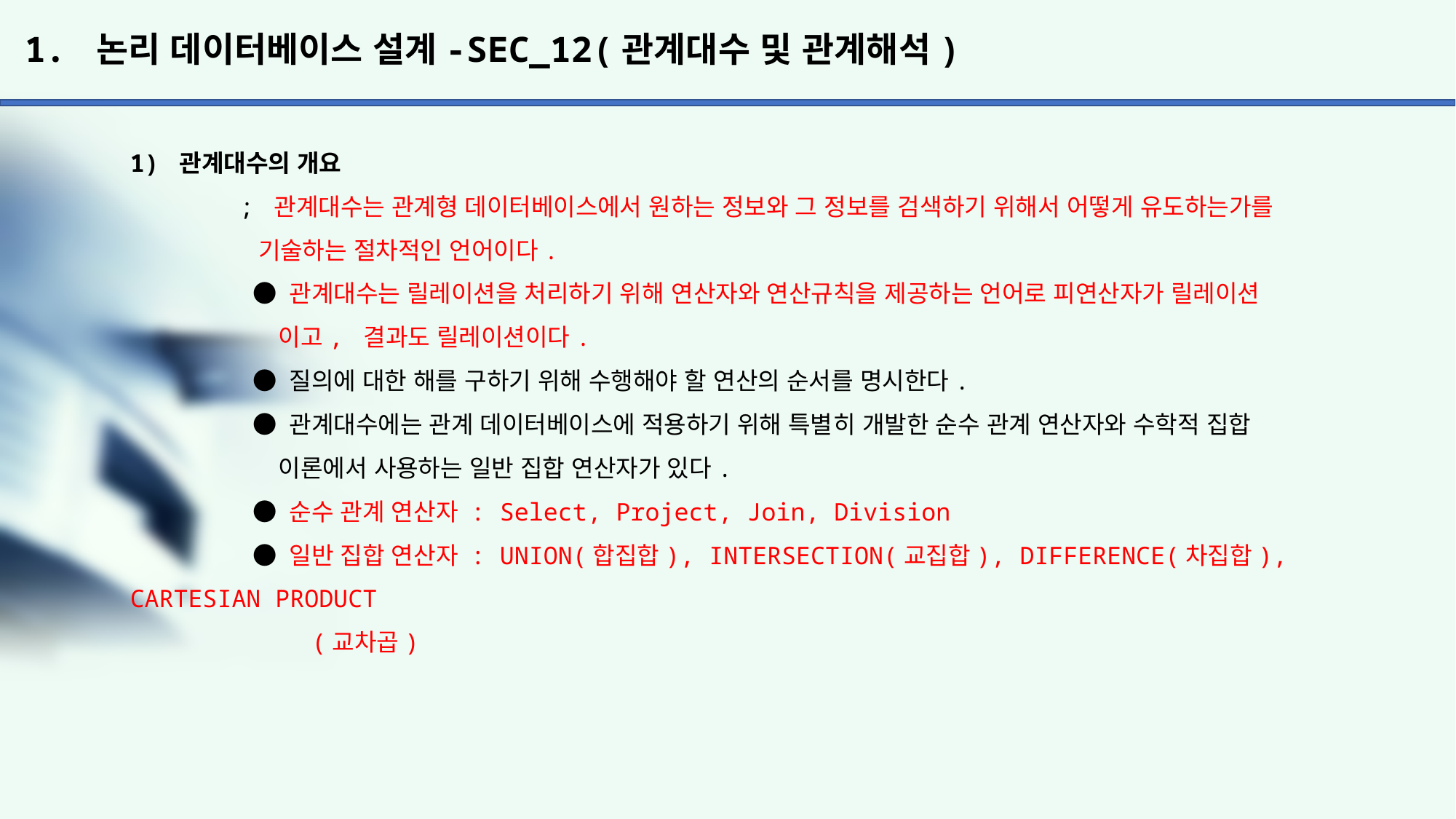

# 1. 논리 데이터베이스 설계-SEC_12(관계대수 및 관계해석)
1) 관계대수의 개요
	; 관계대수는 관계형 데이터베이스에서 원하는 정보와 그 정보를 검색하기 위해서 어떻게 유도하는가를
	  기술하는 절차적인 언어이다.
	  ● 관계대수는 릴레이션을 처리하기 위해 연산자와 연산규칙을 제공하는 언어로 피연산자가 릴레이션
	     이고, 결과도 릴레이션이다.
	  ● 질의에 대한 해를 구하기 위해 수행해야 할 연산의 순서를 명시한다.
	  ● 관계대수에는 관계 데이터베이스에 적용하기 위해 특별히 개발한 순수 관계 연산자와 수학적 집합
	     이론에서 사용하는 일반 집합 연산자가 있다.
	  ● 순수 관계 연산자 : Select, Project, Join, Division
	  ● 일반 집합 연산자 : UNION(합집합), INTERSECTION(교집합), DIFFERENCE(차집합), CARTESIAN PRODUCT
	     (교차곱)